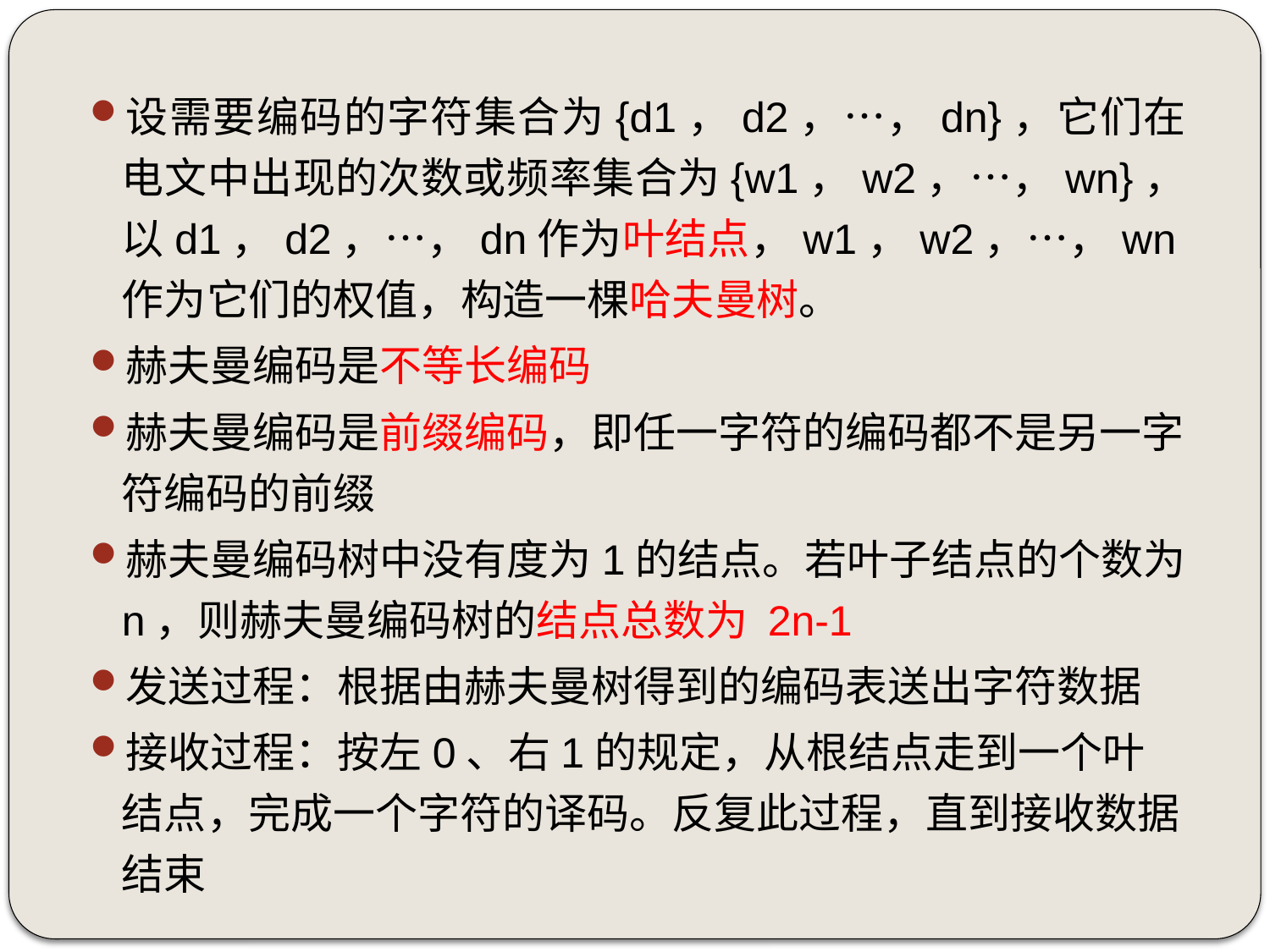

设需要编码的字符集合为{d1，d2，…，dn}，它们在电文中出现的次数或频率集合为{w1，w2，…，wn}，以d1，d2，…，dn作为叶结点，w1，w2，…，wn作为它们的权值，构造一棵哈夫曼树。
赫夫曼编码是不等长编码
赫夫曼编码是前缀编码，即任一字符的编码都不是另一字符编码的前缀
赫夫曼编码树中没有度为1的结点。若叶子结点的个数为n，则赫夫曼编码树的结点总数为 2n-1
发送过程：根据由赫夫曼树得到的编码表送出字符数据
接收过程：按左0、右1的规定，从根结点走到一个叶结点，完成一个字符的译码。反复此过程，直到接收数据结束